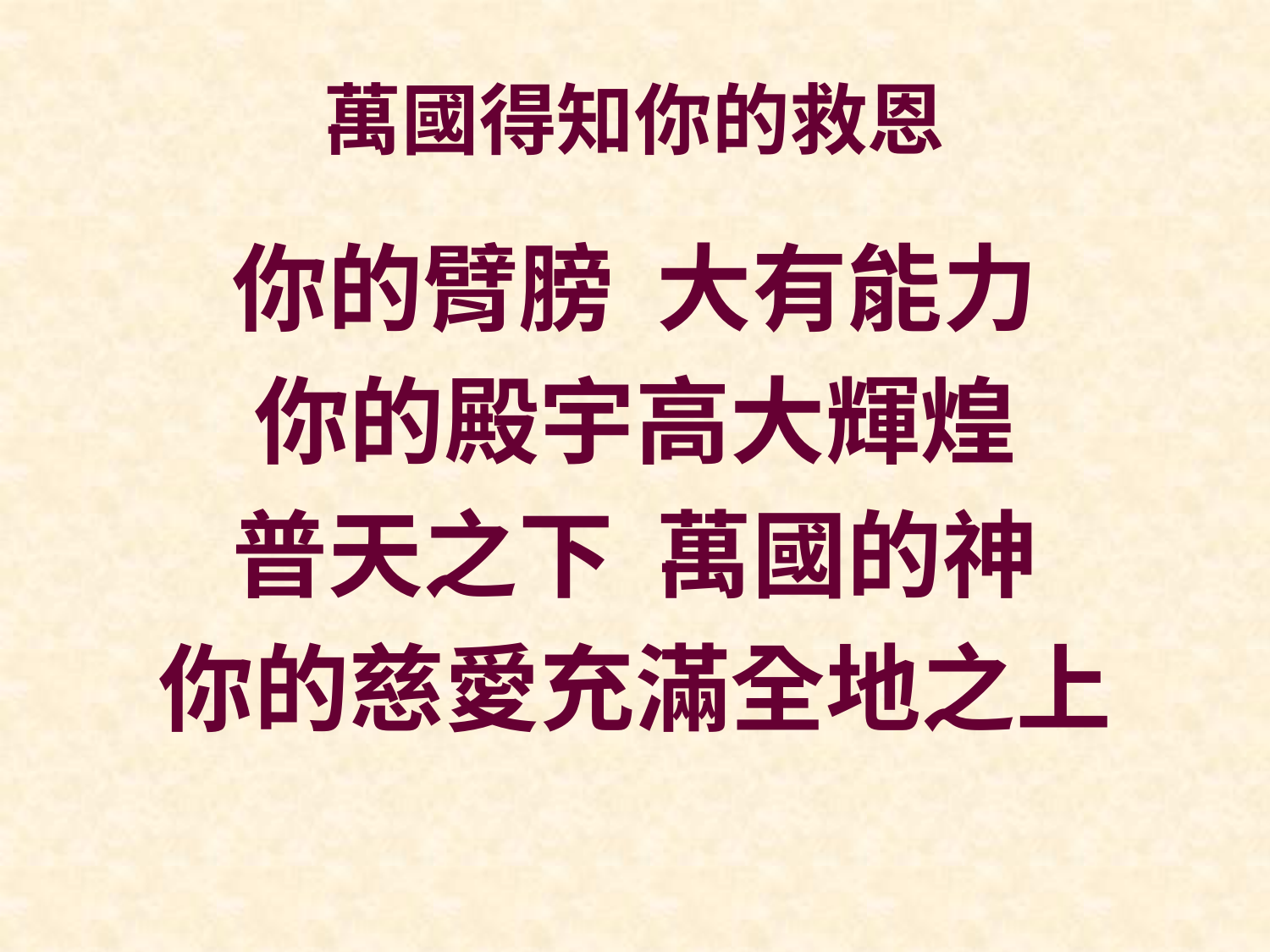

# 萬國得知你的救恩
你的臂膀  大有能力
你的殿宇高大輝煌
普天之下  萬國的神
你的慈愛充滿全地之上